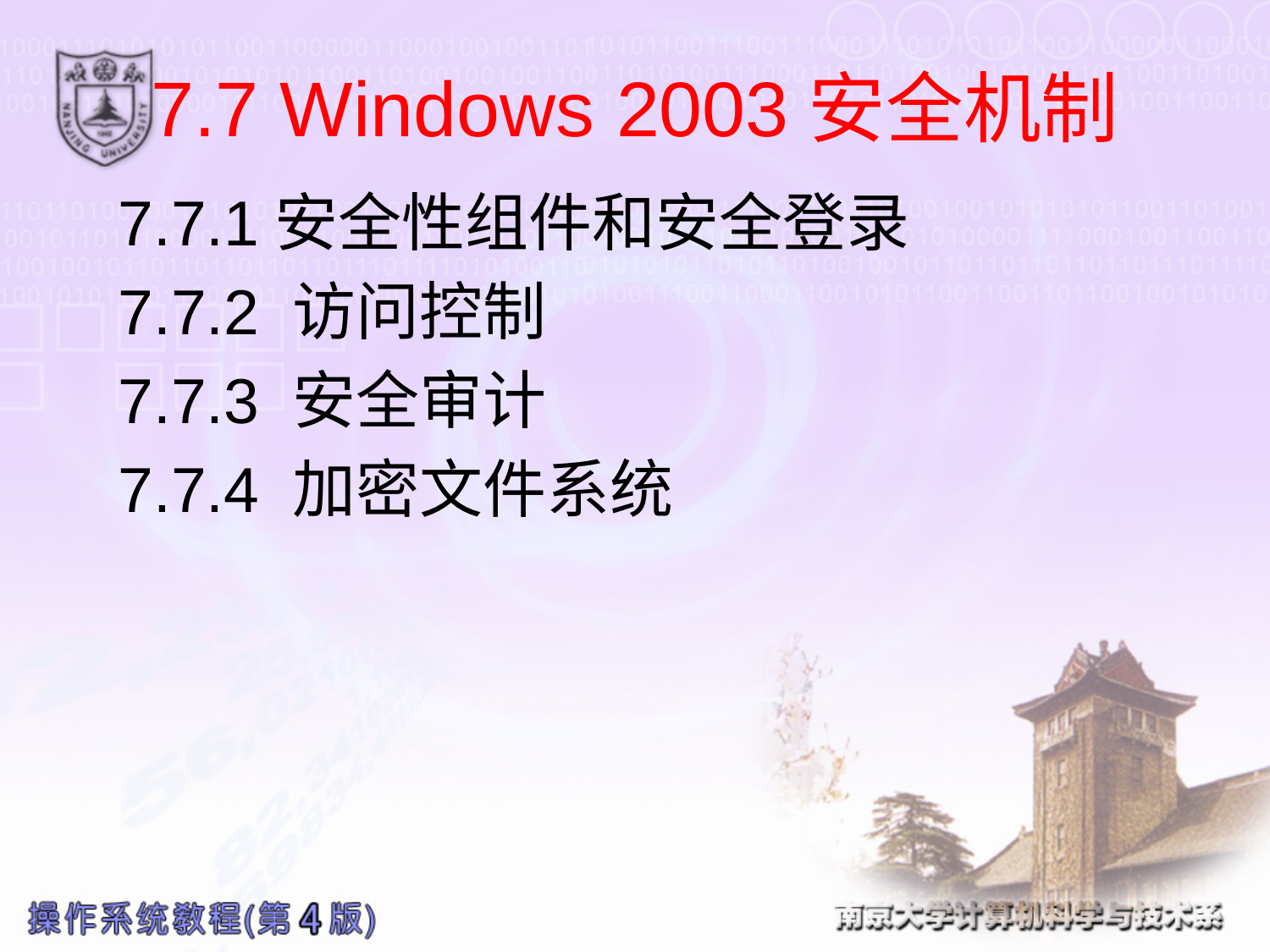

# 7.7 Windows 2003安全机制
7.7.1安全性组件和安全登录
7.7.2 访问控制
7.7.3 安全审计
7.7.4 加密文件系统